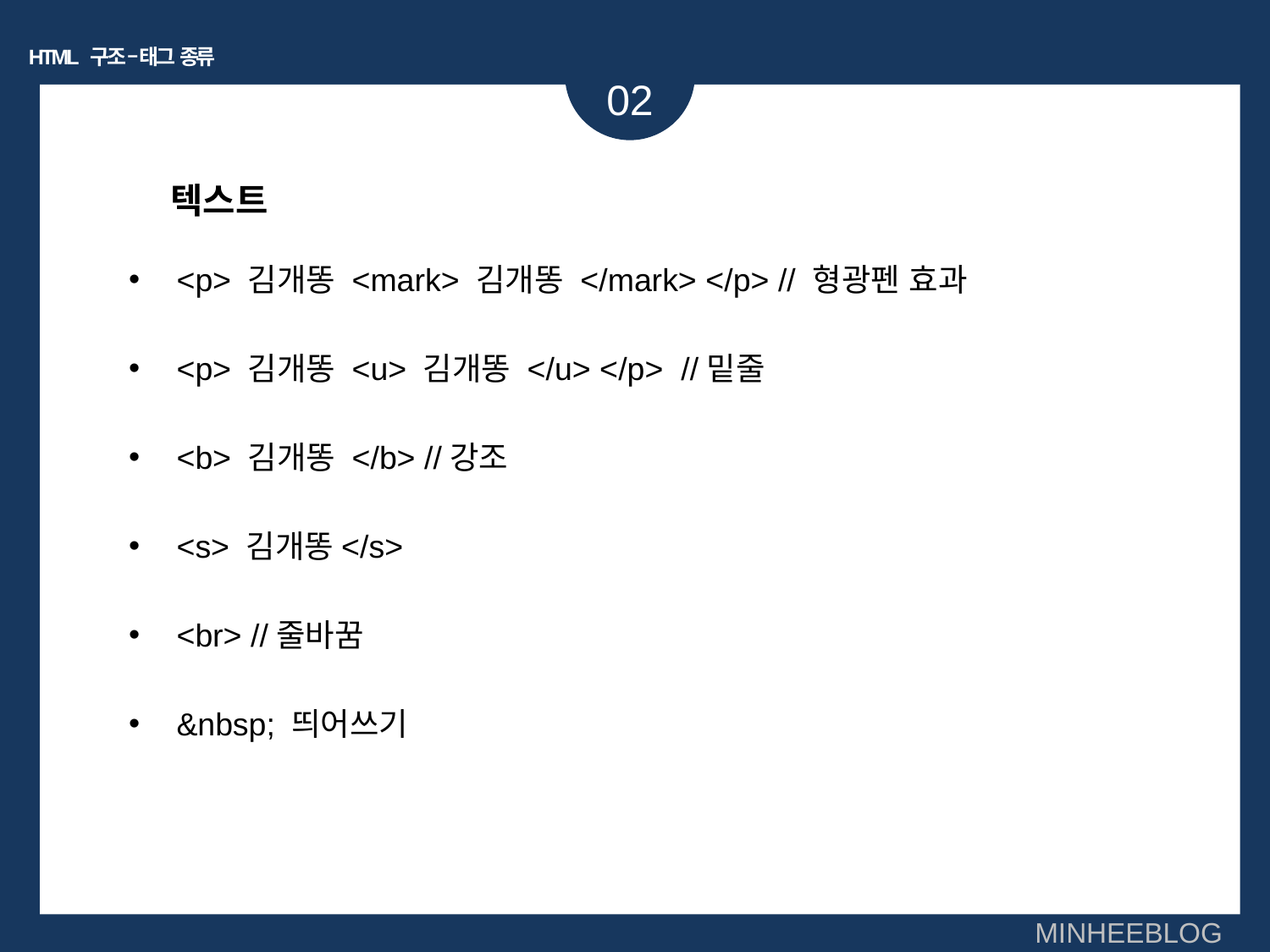

HTML 구조 – 태그  종류
02

텍스트
<p> 김개똥 <mark> 김개똥 </mark> </p> // 형광펜 효과

<p> 김개똥 <u> 김개똥 </u> </p>  //밑줄

<b> 김개똥 </b> //강조

<s> 김개똥</s>

<br> //줄바꿈

&nbsp; 띄어쓰기

MINHEEBLOG